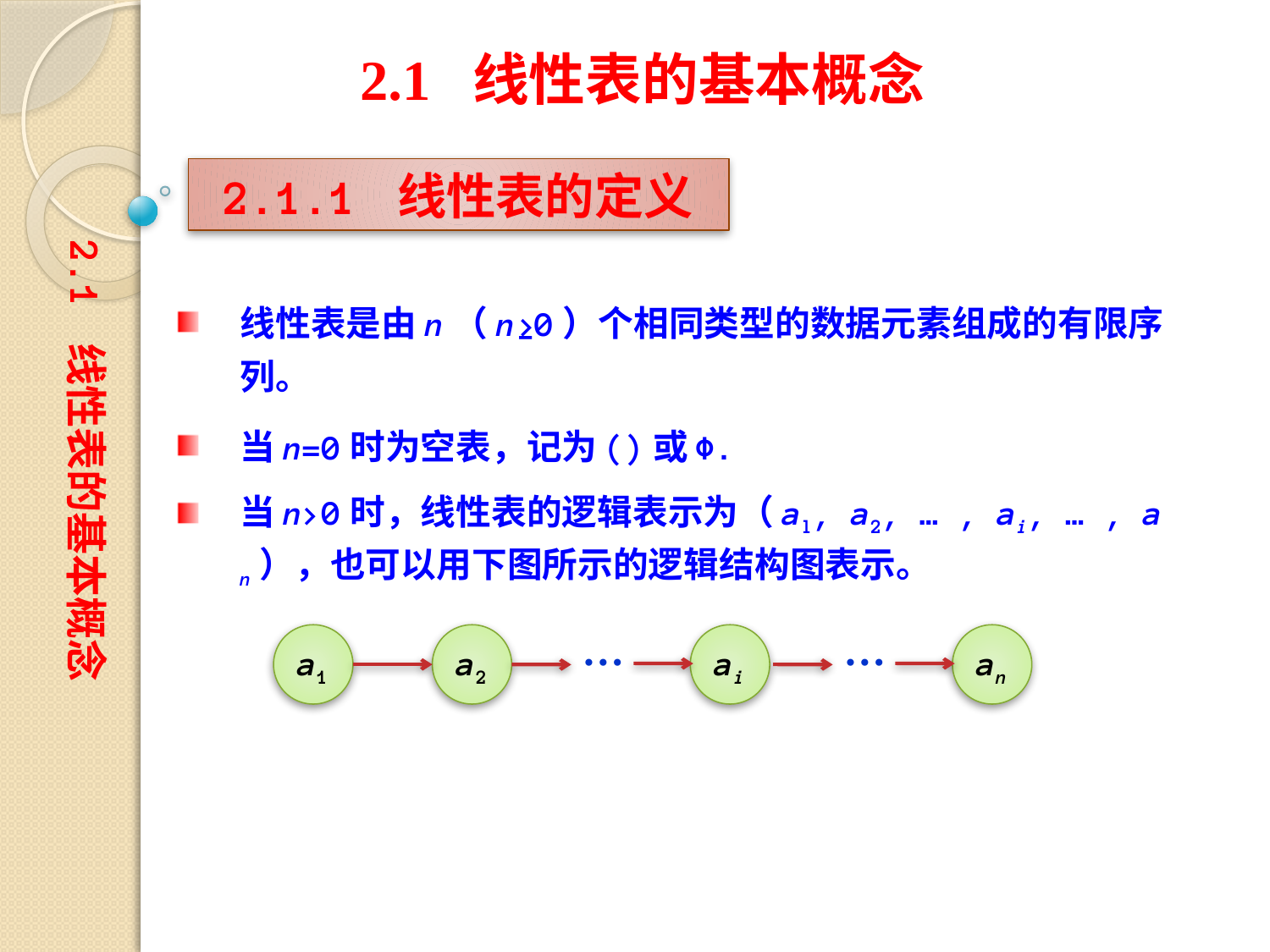

2.1  线性表的基本概念
2.1.1 线性表的定义
2.1 线性表的基本概念
线性表是由n（n≥0）个相同类型的数据元素组成的有限序列。
当n=0时为空表，记为()或Φ.
当n>0时，线性表的逻辑表示为（al, a2, … , ai, … , an），也可以用下图所示的逻辑结构图表示。

…
…
a1
a2
ai
an